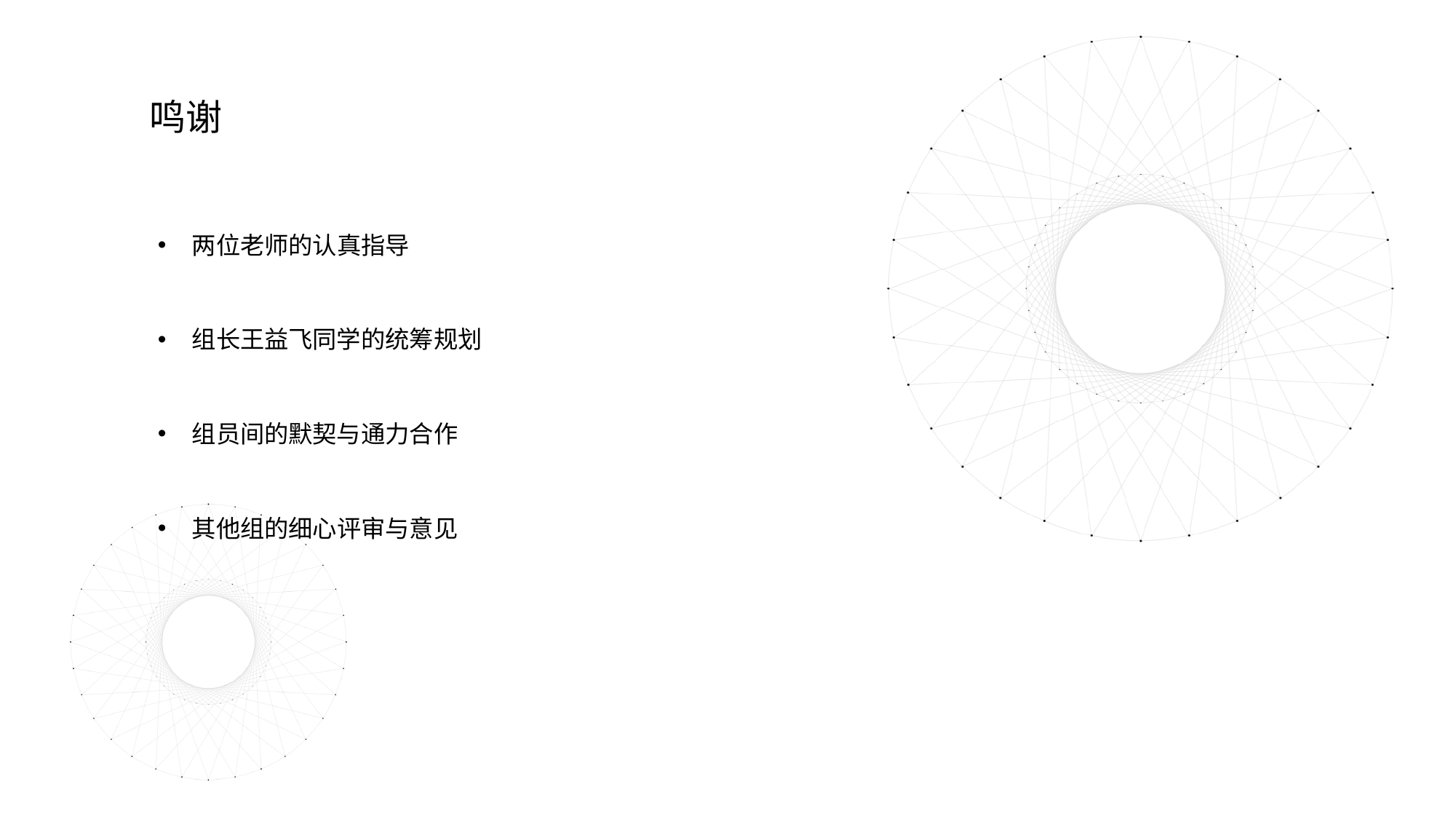

鸣谢
两位老师的认真指导

组长王益飞同学的统筹规划

组员间的默契与通力合作

其他组的细心评审与意见